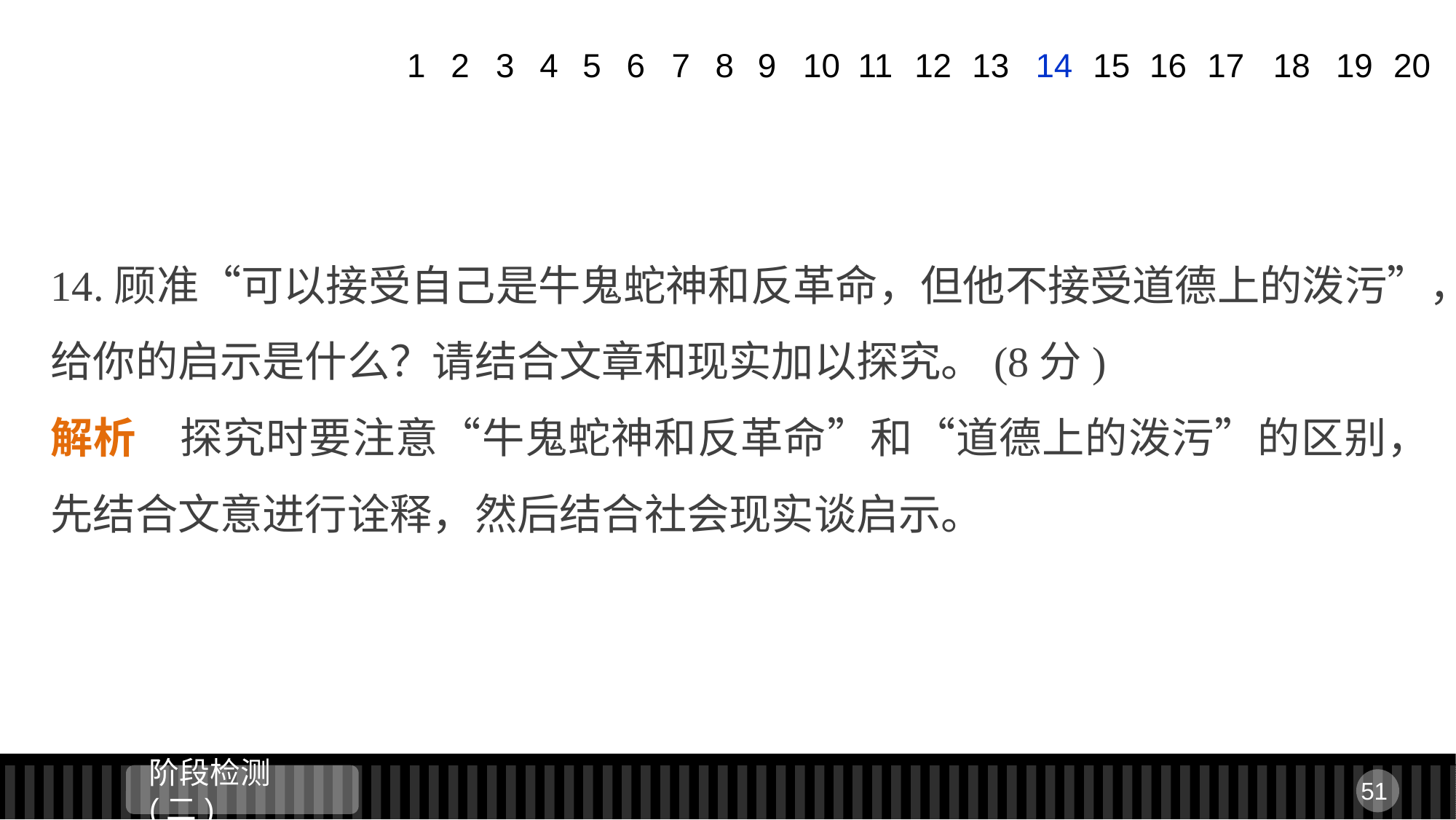

1
2
3
4
5
6
7
8
9
11
12
13
14
15
16
17
18
19
20
10
14.顾准“可以接受自己是牛鬼蛇神和反革命，但他不接受道德上的泼污”，给你的启示是什么？请结合文章和现实加以探究。(8分)
解析　探究时要注意“牛鬼蛇神和反革命”和“道德上的泼污”的区别，先结合文意进行诠释，然后结合社会现实谈启示。